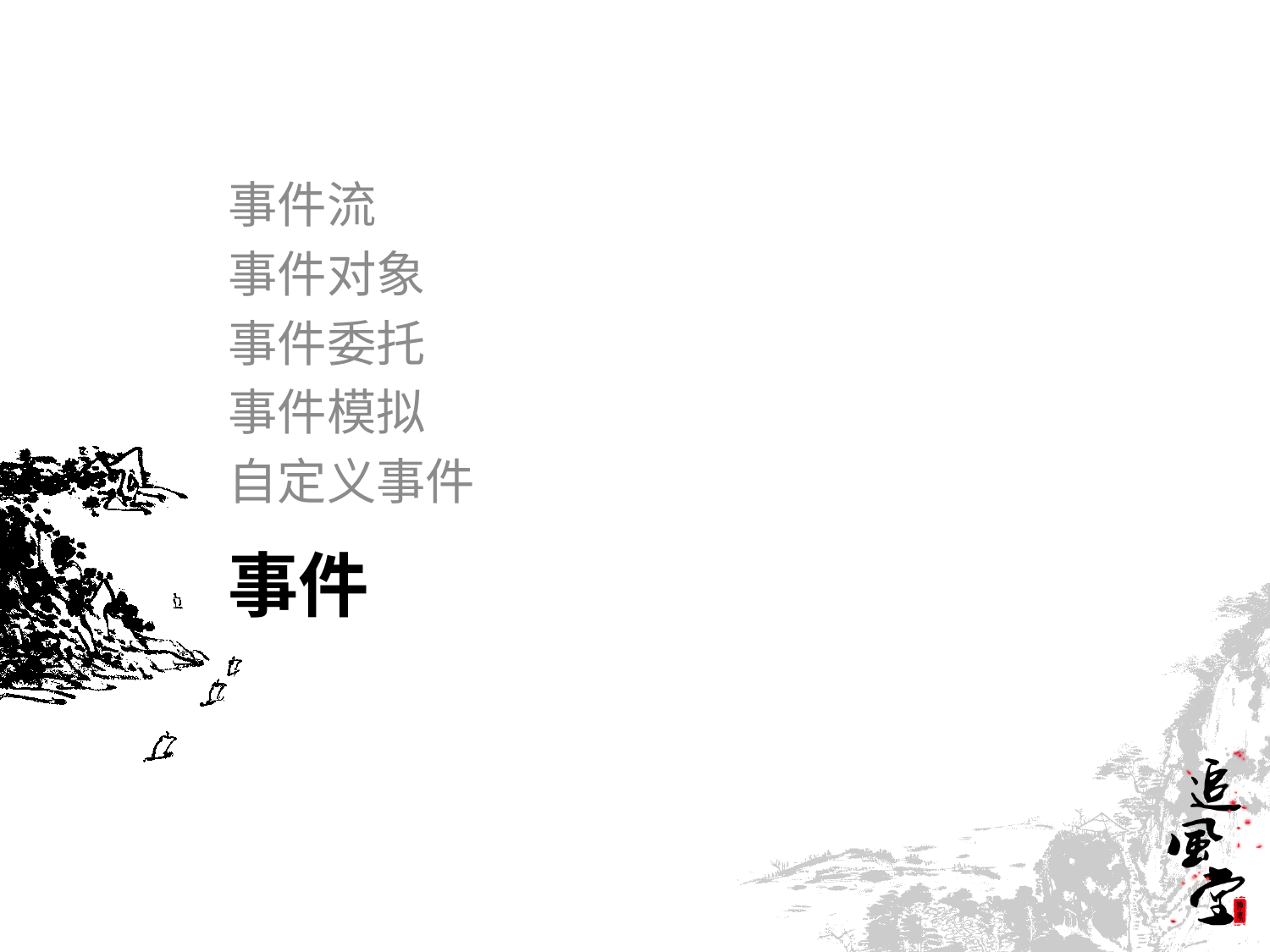

事件流
事件对象
事件委托
事件模拟
自定义事件
# 事件